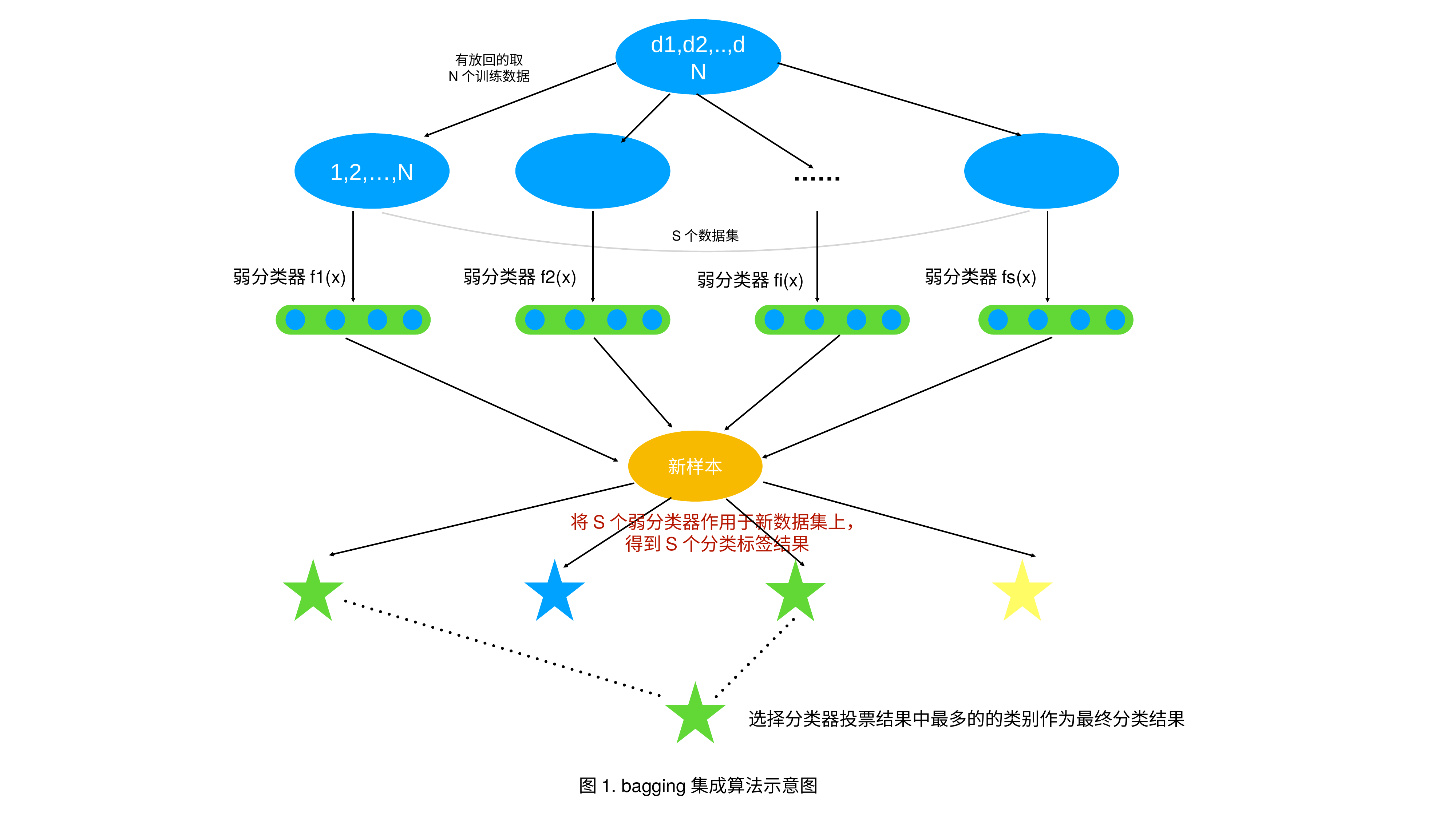

d1,d2,..,dN
有放回的取
N个训练数据

1,2,…,N

……

S个数据集
弱分类器f1(x)
弱分类器f2(x)
弱分类器fs(x)
弱分类器fi(x)

新样本

将S个弱分类器作用于新数据集上，
得到S个分类标签结果

选择分类器投票结果中最多的的类别作为最终分类结果
图1. bagging集成算法示意图